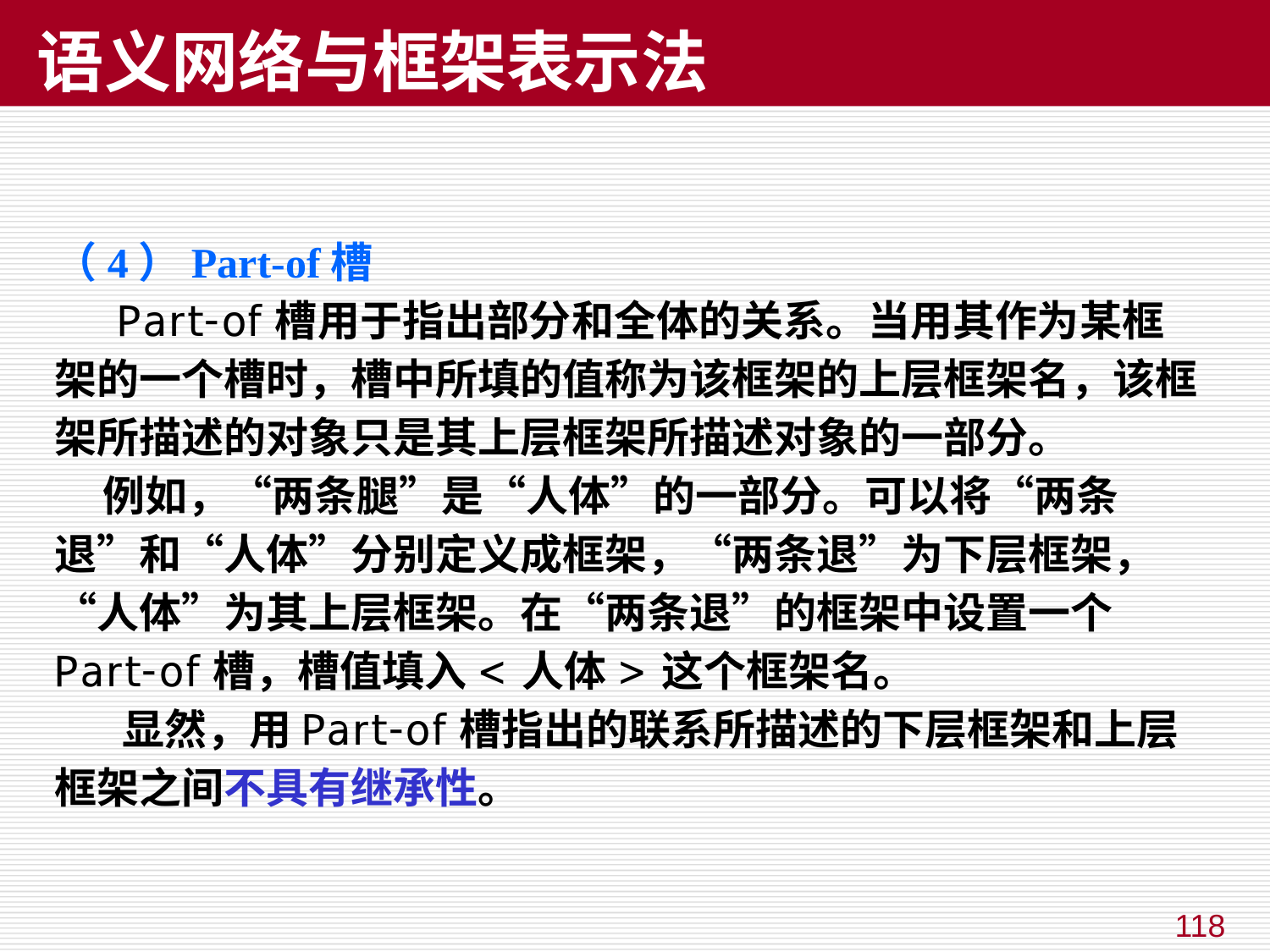

# 语义网络与框架表示法
（4）Part-of槽
     Part-of槽用于指出部分和全体的关系。当用其作为某框架的一个槽时，槽中所填的值称为该框架的上层框架名，该框架所描述的对象只是其上层框架所描述对象的一部分。
    例如，“两条腿”是“人体”的一部分。可以将“两条退”和“人体”分别定义成框架，“两条退”为下层框架，“人体”为其上层框架。在“两条退”的框架中设置一个Part-of槽，槽值填入<人体>这个框架名。
      显然，用Part-of槽指出的联系所描述的下层框架和上层框架之间不具有继承性。
118